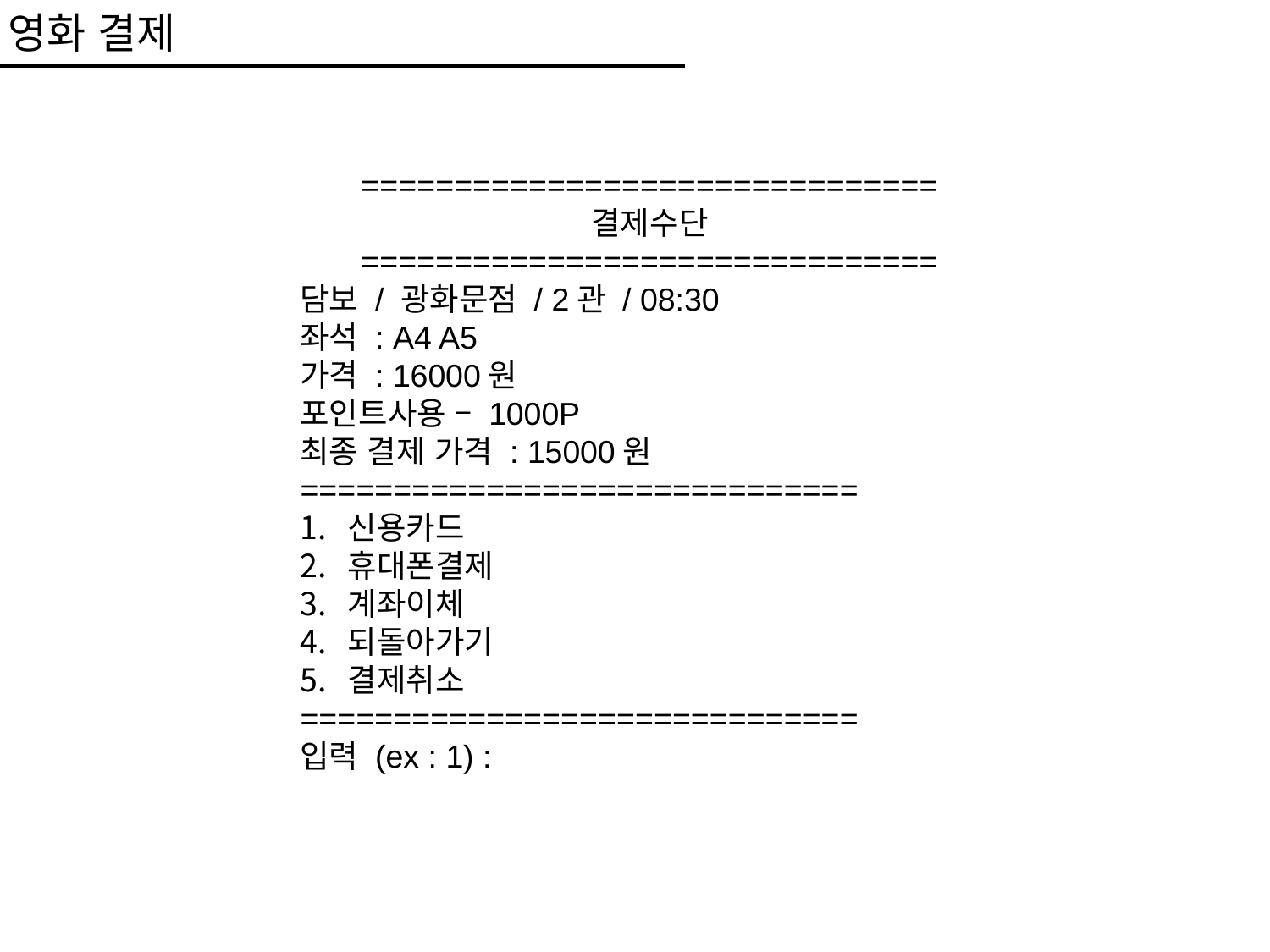

영화 결제
===============================
결제수단
===============================
담보 / 광화문점 / 2관 / 08:30
좌석 : A4 A5
가격 : 16000원
포인트사용 – 1000P
최종 결제 가격 : 15000원
==============================
신용카드
휴대폰결제
계좌이체
되돌아가기
결제취소
==============================
입력 (ex : 1) :